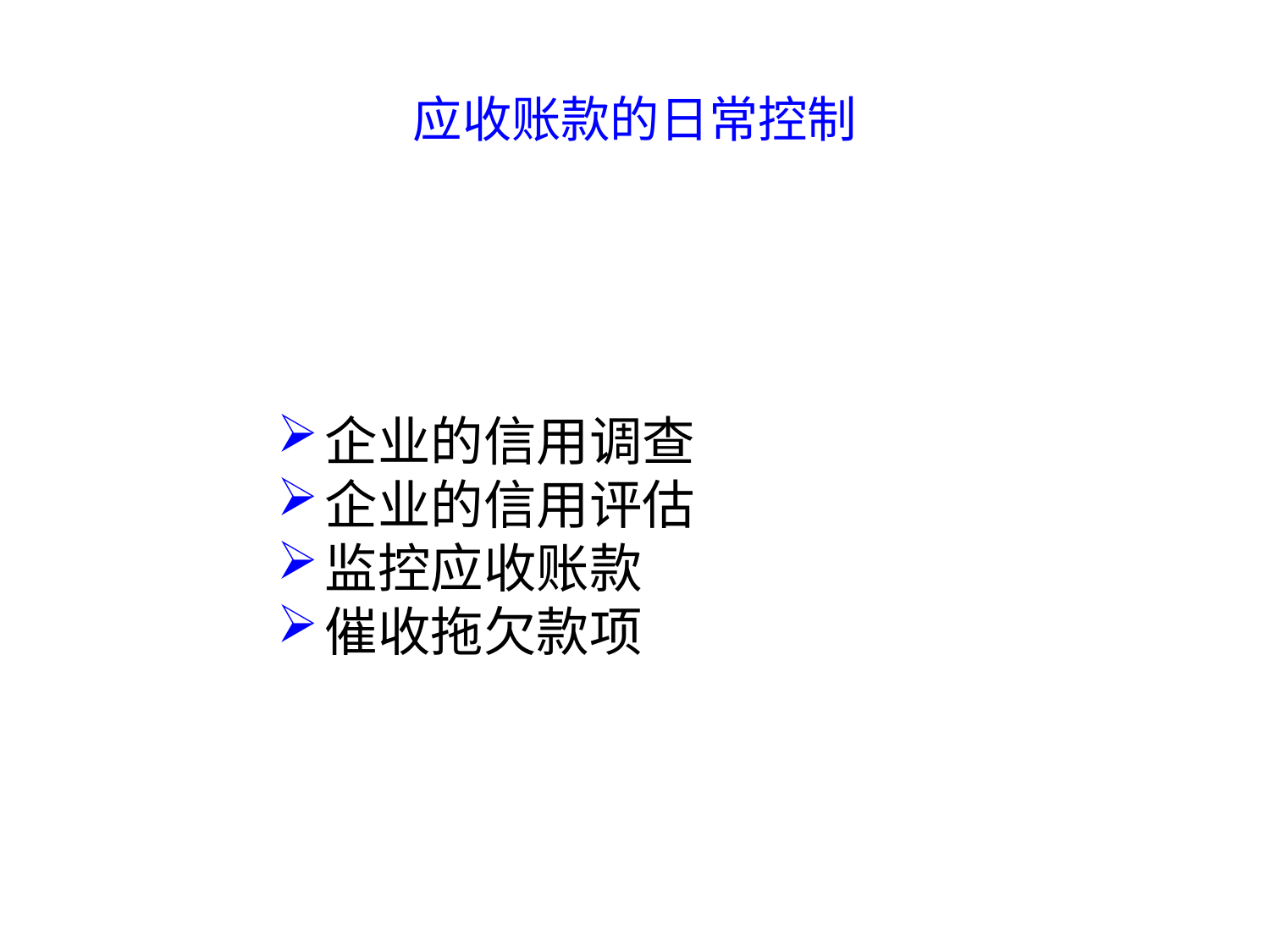

应收账款的日常控制

企业的信用调查
企业的信用评估
监控应收账款
催收拖欠款项